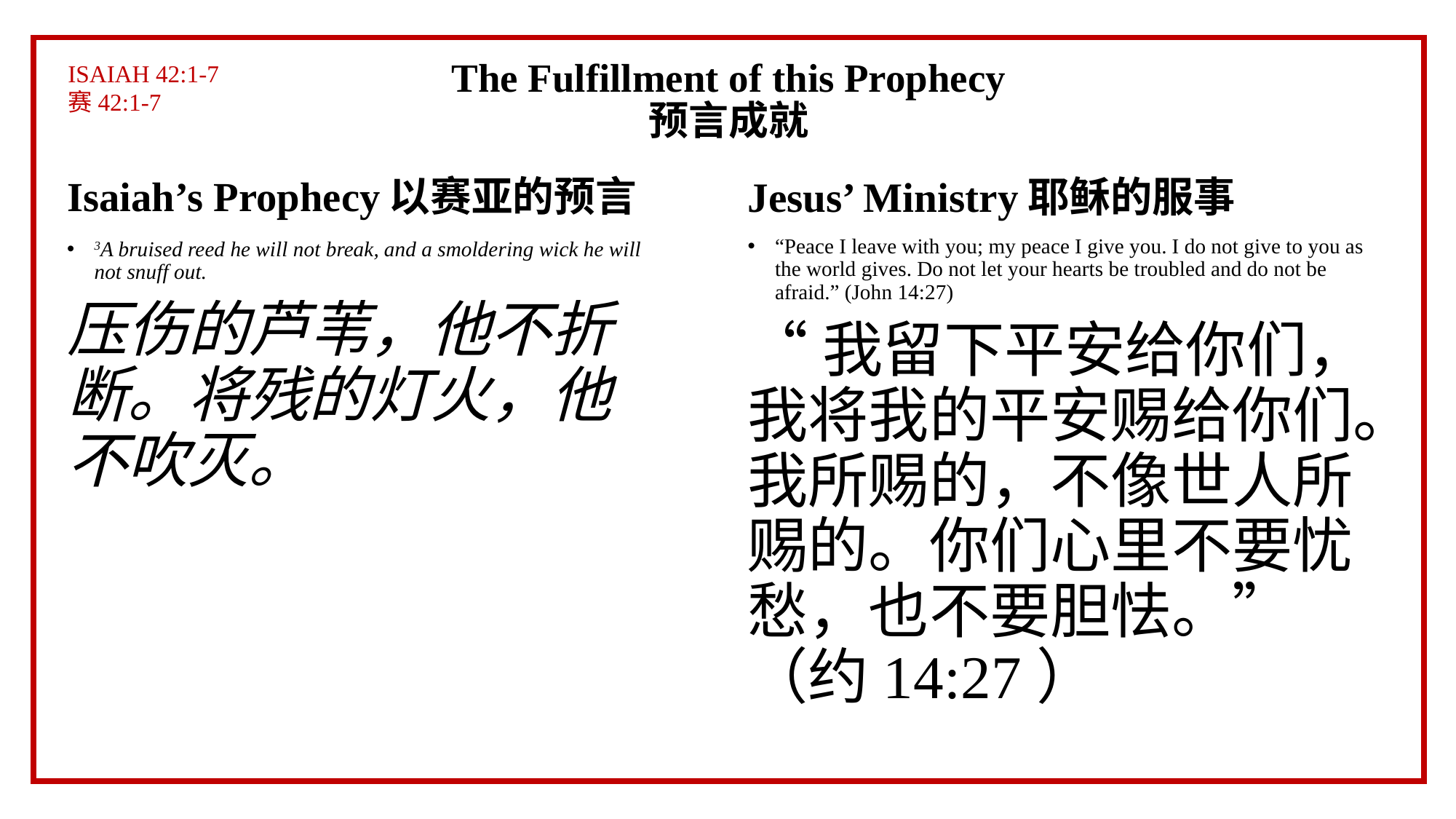

# The Fulfillment of this Prophecy 预言成就
ISAIAH 42:1-7
赛42:1-7
Isaiah’s Prophecy以赛亚的预言
Jesus’ Ministry耶稣的服事
“Peace I leave with you; my peace I give you. I do not give to you as the world gives. Do not let your hearts be troubled and do not be afraid.” (John 14:27)
“我留下平安给你们，我将我的平安赐给你们。我所赐的，不像世人所赐的。你们心里不要忧愁，也不要胆怯。”（约14:27）
3A bruised reed he will not break, and a smoldering wick he will not snuff out.
压伤的芦苇，他不折断。将残的灯火，他不吹灭。